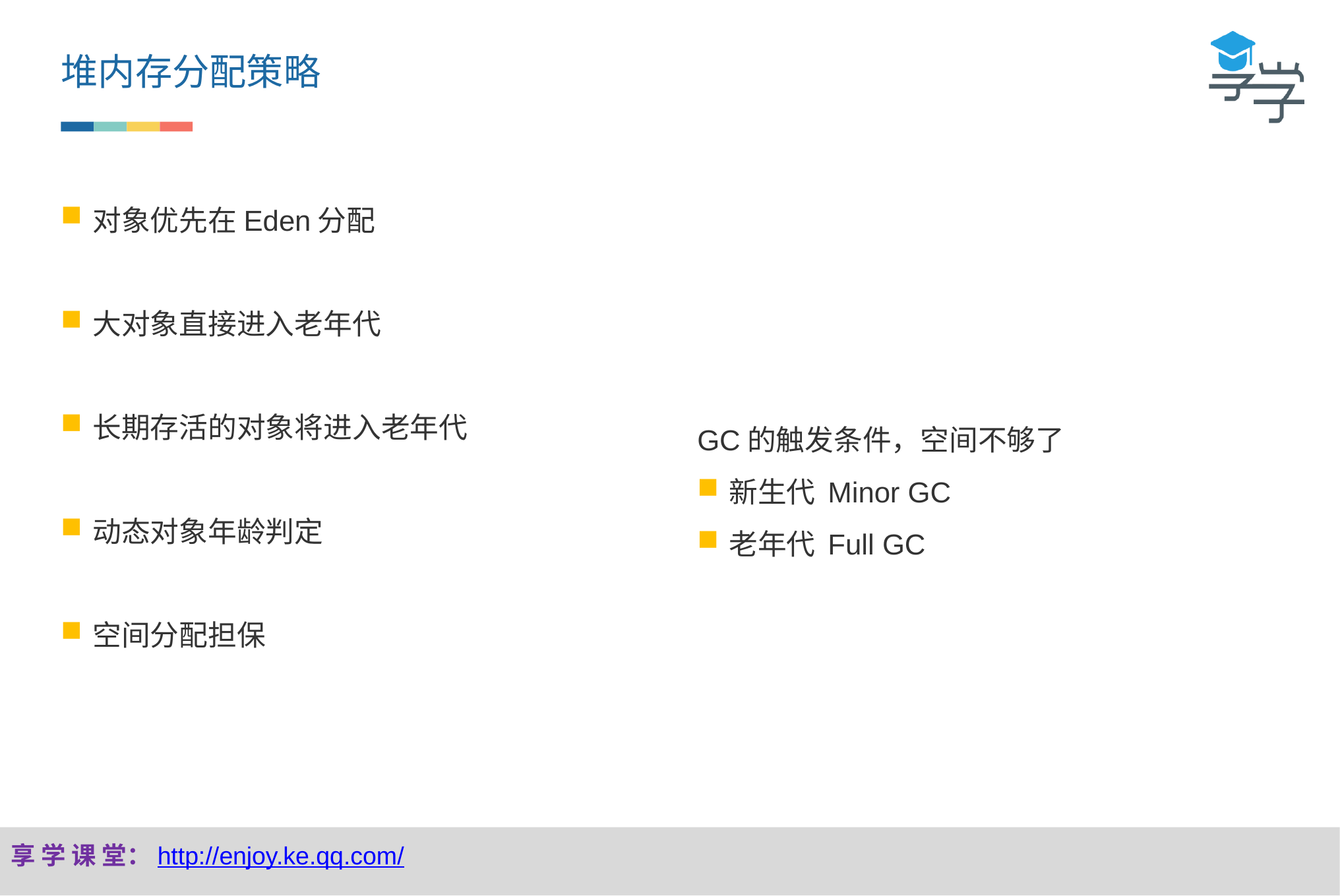

堆内存分配策略

对象优先在Eden分配

大对象直接进入老年代

长期存活的对象将进入老年代

动态对象年龄判定

空间分配担保
GC的触发条件，空间不够了
新生代 	Minor GC
老年代	Full GC